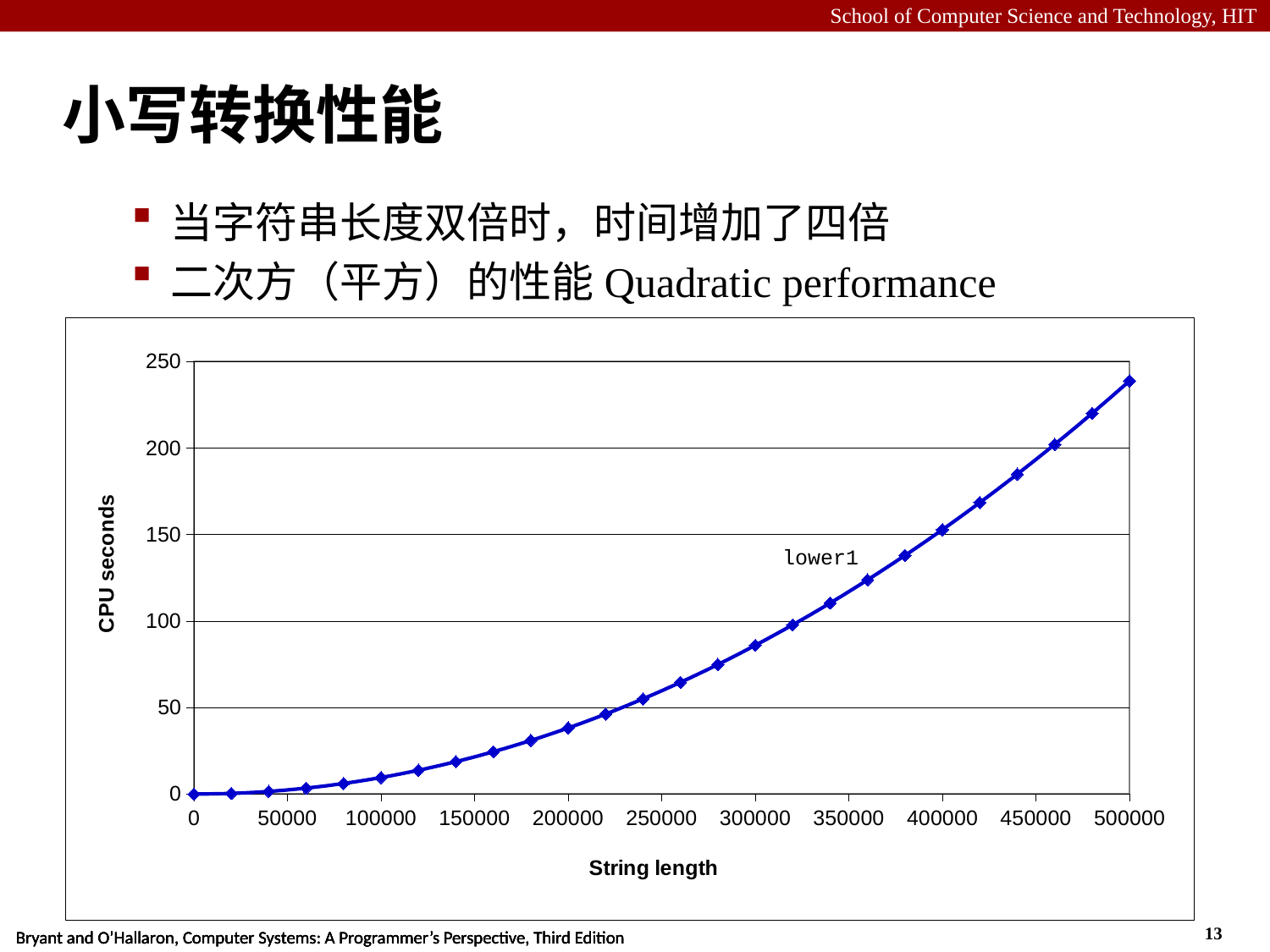

# 小写转换性能
当字符串长度双倍时，时间增加了四倍
二次方（平方）的性能Quadratic performance

### Chart

| Category | lower1 |
|---|---|
lower1